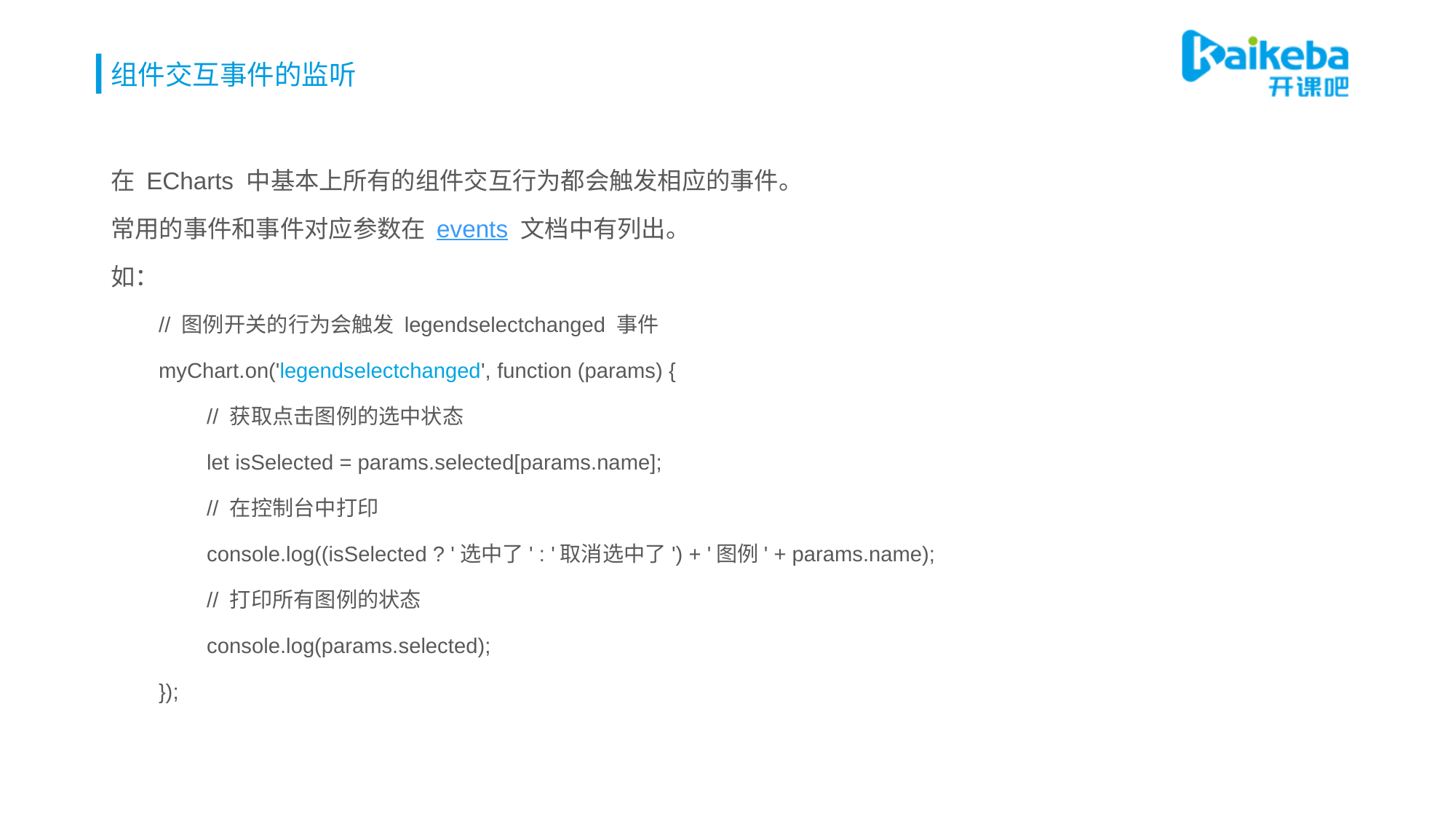

# 组件交互事件的监听
在 ECharts 中基本上所有的组件交互行为都会触发相应的事件。
常用的事件和事件对应参数在 events 文档中有列出。
如：
// 图例开关的行为会触发 legendselectchanged 事件
myChart.on('legendselectchanged', function (params) {
        // 获取点击图例的选中状态
        let isSelected = params.selected[params.name];
        // 在控制台中打印
        console.log((isSelected ? '选中了' : '取消选中了') + '图例' + params.name);
        // 打印所有图例的状态
        console.log(params.selected);
});